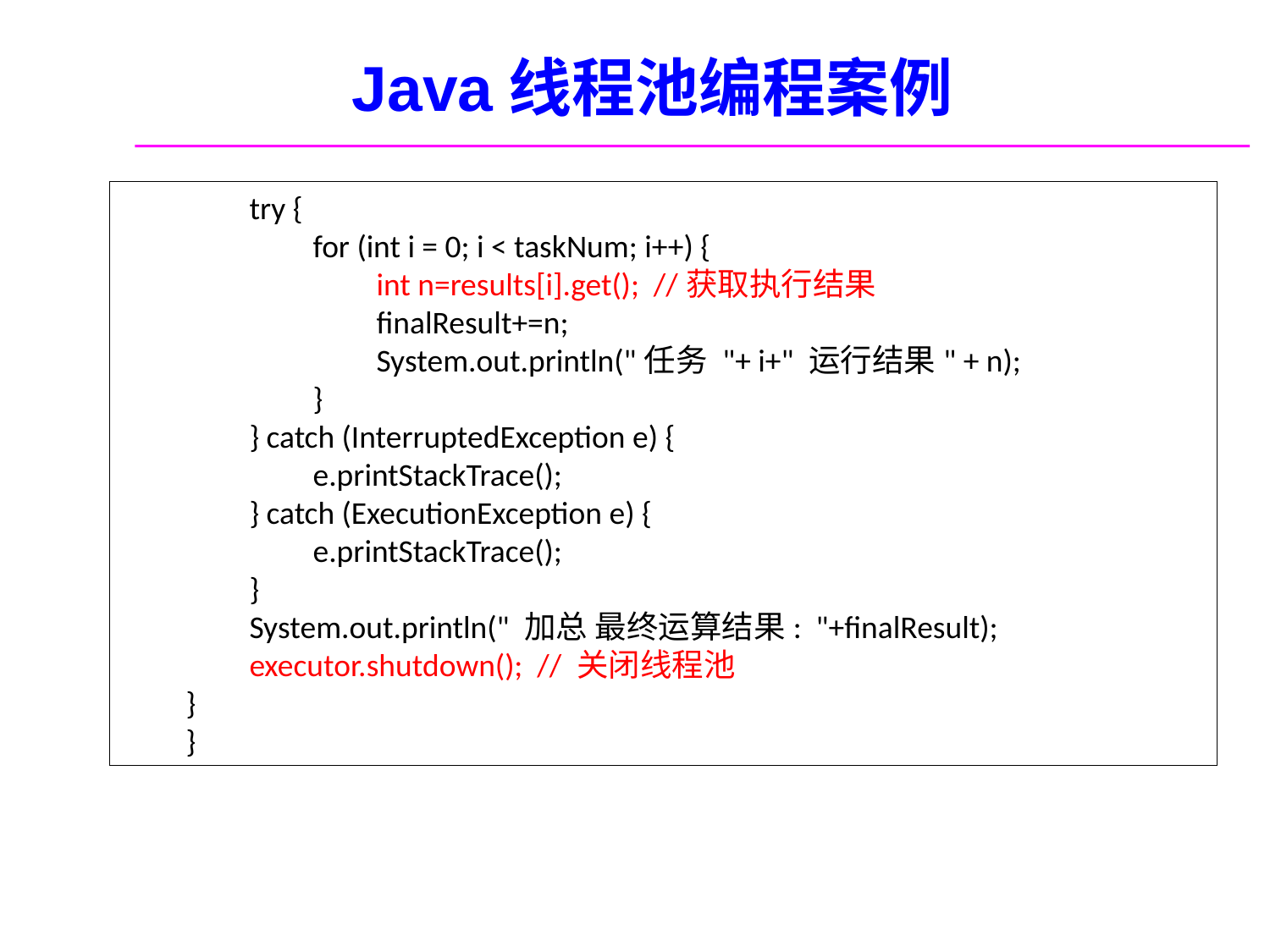

# Java线程池编程案例
try {
for (int i = 0; i < taskNum; i++) {
int n=results[i].get();  //获取执行结果
finalResult+=n;
System.out.println("任务 "+ i+" 运行结果" + n);
}
} catch (InterruptedException e) {
e.printStackTrace();
} catch (ExecutionException e) {
e.printStackTrace();
}
System.out.println(" 加总 最终运算结果:  "+finalResult);
executor.shutdown();  // 关闭线程池
}
}
68